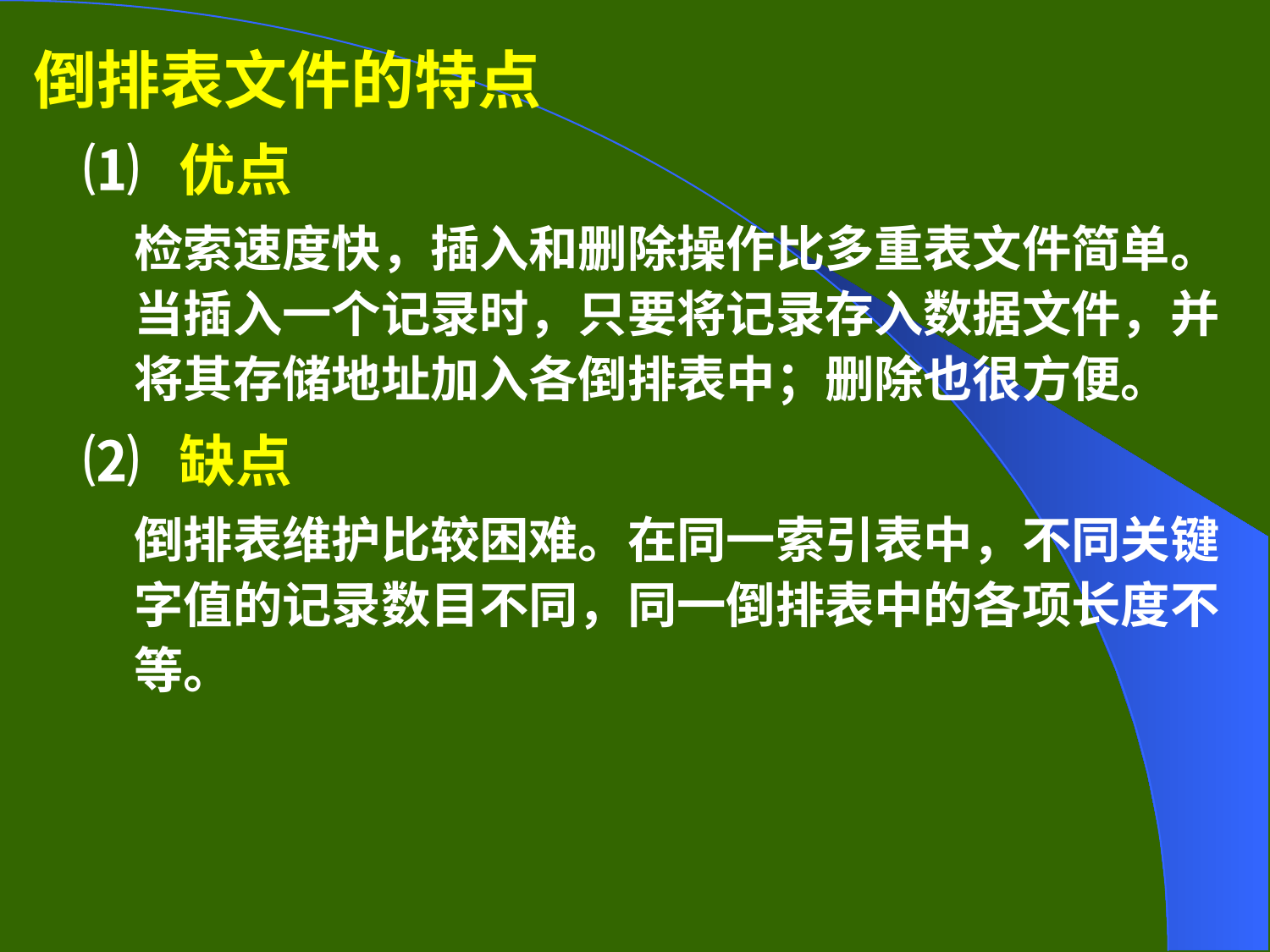

倒排表文件的特点
⑴  优点
检索速度快，插入和删除操作比多重表文件简单。当插入一个记录时，只要将记录存入数据文件，并将其存储地址加入各倒排表中；删除也很方便。
⑵  缺点
倒排表维护比较困难。在同一索引表中，不同关键字值的记录数目不同，同一倒排表中的各项长度不等。